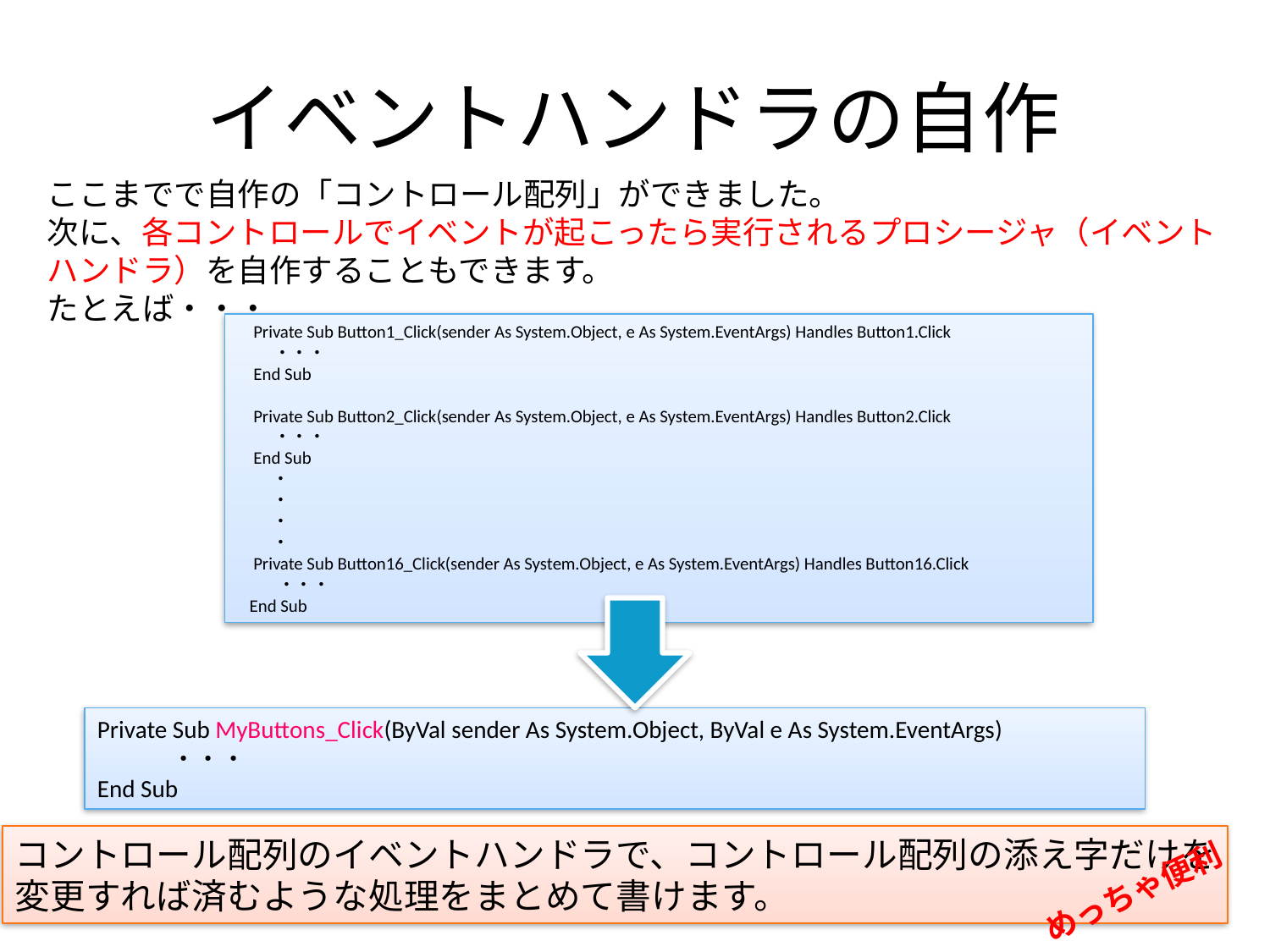

# イベントハンドラの自作
ここまでで自作の「コントロール配列」ができました。
次に、各コントロールでイベントが起こったら実行されるプロシージャ（イベントハンドラ）を自作することもできます。
たとえば・・・
    Private Sub Button1_Click(sender As System.Object, e As System.EventArgs) Handles Button1.Click
        ・・・
    End Sub

    Private Sub Button2_Click(sender As System.Object, e As System.EventArgs) Handles Button2.Click
        ・・・
    End Sub
　　・
　　・
　　・
　　・
    Private Sub Button16_Click(sender As System.Object, e As System.EventArgs) Handles Button16.Click
         ・・・
   End Sub

Private Sub MyButtons_Click(ByVal sender As System.Object, ByVal e As System.EventArgs)
　　　・・・
End Sub
コントロール配列のイベントハンドラで、コントロール配列の添え字だけを
変更すれば済むような処理をまとめて書けます。
めっちゃ便利